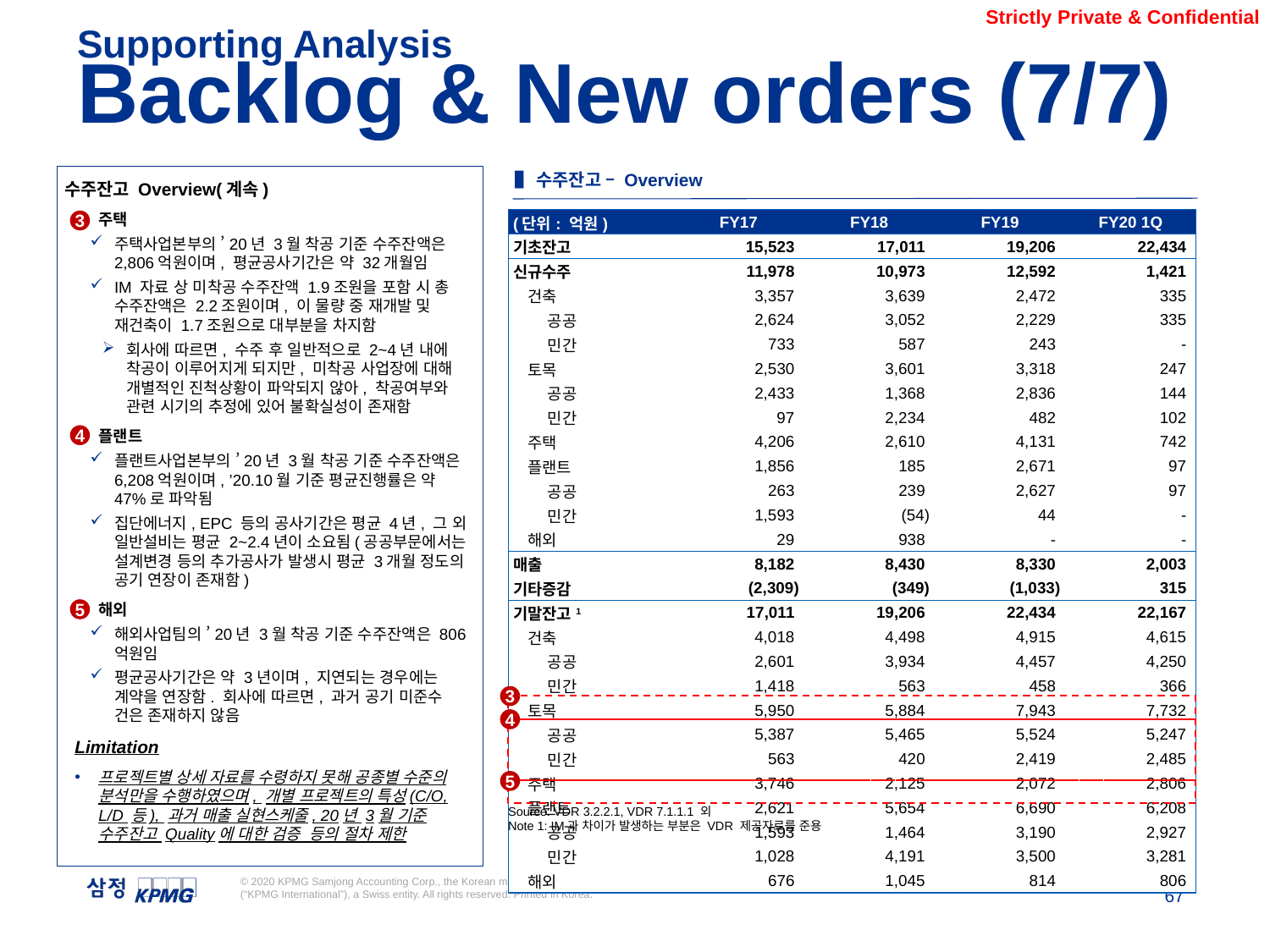

Supporting Analysis
Backlog & New orders (7/7)
▌수주잔고 – Overview

수주잔고 Overview(계속)
주택
주택사업본부의 ’20년 3월 착공 기준 수주잔액은 2,806억원이며, 평균공사기간은 약 32개월임
IM 자료 상 미착공 수주잔액 1.9조원을 포함 시 총 수주잔액은 2.2조원이며, 이 물량 중 재개발 및 재건축이 1.7조원으로 대부분을 차지함
회사에 따르면, 수주 후 일반적으로 2~4년 내에 착공이 이루어지게 되지만, 미착공 사업장에 대해 개별적인 진척상황이 파악되지 않아, 착공여부와 관련 시기의 추정에 있어 불확실성이 존재함
플랜트
플랜트사업본부의 ’20년 3월 착공 기준 수주잔액은 6,208억원이며, ’20.10월 기준 평균진행률은 약 47%로 파악됨
집단에너지, EPC 등의 공사기간은 평균 4년, 그 외 일반설비는 평균 2~2.4년이 소요됨(공공부문에서는 설계변경 등의 추가공사가 발생시 평균 3개월 정도의 공기 연장이 존재함)
해외
해외사업팀의 ’20년 3월 착공 기준 수주잔액은 806억원임
평균공사기간은 약 3년이며, 지연되는 경우에는 계약을 연장함. 회사에 따르면, 과거 공기 미준수 건은 존재하지 않음
Limitation
프로젝트별 상세 자료를 수령하지 못해 공종별 수준의 분석만을 수행하였으며, 개별 프로젝트의 특성(C/O, L/D 등), 과거 매출 실현스케줄, 20년 3월 기준 수주잔고 Quality에 대한 검증  등의 절차 제한
| (단위: 억원) | FY17 | FY18 | FY19 | FY20 1Q |
| --- | --- | --- | --- | --- |
| 기초잔고 | 15,523 | 17,011 | 19,206 | 22,434 |
| 신규수주 | 11,978 | 10,973 | 12,592 | 1,421 |
| 건축 | 3,357 | 3,639 | 2,472 | 335 |
| 공공 | 2,624 | 3,052 | 2,229 | 335 |
| 민간 | 733 | 587 | 243 | - |
| 토목 | 2,530 | 3,601 | 3,318 | 247 |
| 공공 | 2,433 | 1,368 | 2,836 | 144 |
| 민간 | 97 | 2,234 | 482 | 102 |
| 주택 | 4,206 | 2,610 | 4,131 | 742 |
| 플랜트 | 1,856 | 185 | 2,671 | 97 |
| 공공 | 263 | 239 | 2,627 | 97 |
| 민간 | 1,593 | (54) | 44 | - |
| 해외 | 29 | 938 | - | - |
| 매출 | 8,182 | 8,430 | 8,330 | 2,003 |
| 기타증감 | (2,309) | (349) | (1,033) | 315 |
| 기말잔고1 | 17,011 | 19,206 | 22,434 | 22,167 |
| 건축 | 4,018 | 4,498 | 4,915 | 4,615 |
| 공공 | 2,601 | 3,934 | 4,457 | 4,250 |
| 민간 | 1,418 | 563 | 458 | 366 |
| 토목 | 5,950 | 5,884 | 7,943 | 7,732 |
| 공공 | 5,387 | 5,465 | 5,524 | 5,247 |
| 민간 | 563 | 420 | 2,419 | 2,485 |
| 주택 | 3,746 | 2,125 | 2,072 | 2,806 |
| 플랜트 | 2,621 | 5,654 | 6,690 | 6,208 |
| 공공 | 1,593 | 1,464 | 3,190 | 2,927 |
| 민간 | 1,028 | 4,191 | 3,500 | 3,281 |
| 해외 | 676 | 1,045 | 814 | 806 |
3
4
5
3

4

5

Source: VDR 3.2.2.1, VDR 7.1.1.1 외
Note 1: IM과 차이가 발생하는 부분은 VDR 제공자료를 준용